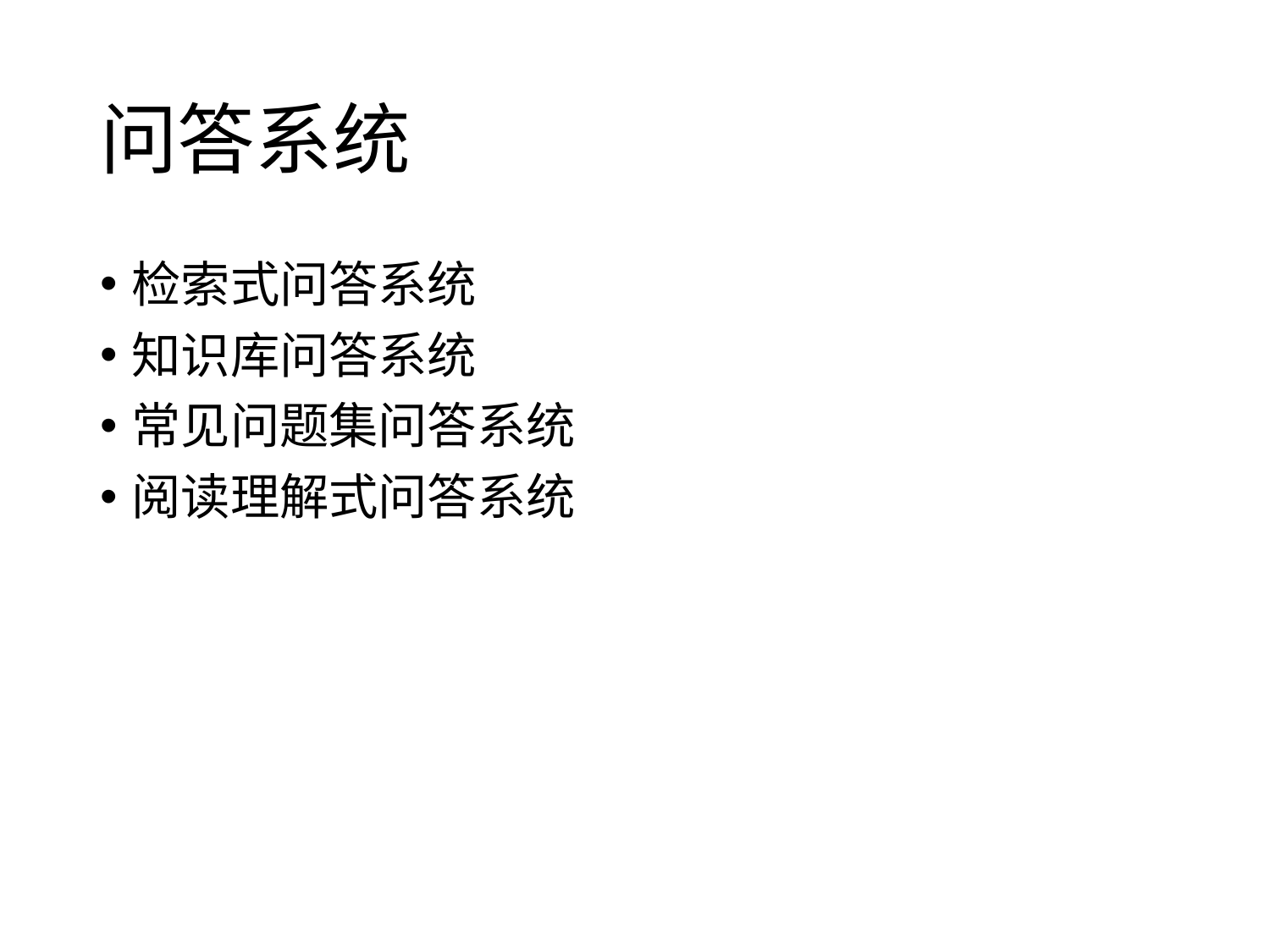

# 问答系统
检索式问答系统
知识库问答系统
常见问题集问答系统
阅读理解式问答系统